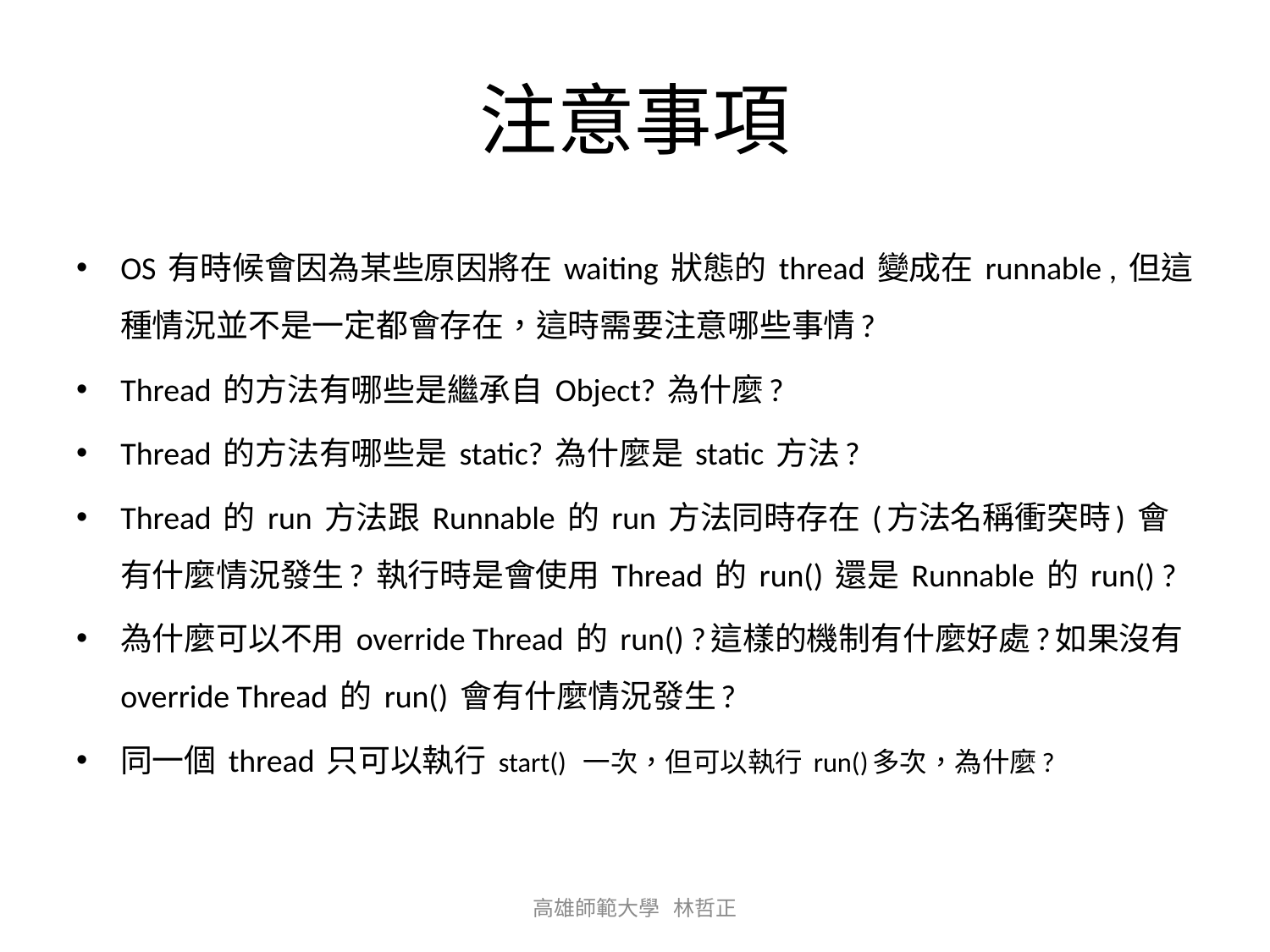

# 注意事項
OS 有時候會因為某些原因將在 waiting 狀態的 thread 變成在 runnable , 但這種情況並不是一定都會存在，這時需要注意哪些事情?
Thread 的方法有哪些是繼承自 Object? 為什麼?
Thread 的方法有哪些是 static? 為什麼是 static 方法?
Thread 的 run 方法跟 Runnable 的 run 方法同時存在 (方法名稱衝突時) 會有什麼情況發生? 執行時是會使用 Thread 的 run() 還是 Runnable 的 run() ?
為什麼可以不用 override Thread 的 run() ?這樣的機制有什麼好處?如果沒有 override Thread 的 run() 會有什麼情況發生?
同一個 thread 只可以執行 start()  一次，但可以執行 run()多次，為什麼?
高雄師範大學  林哲正